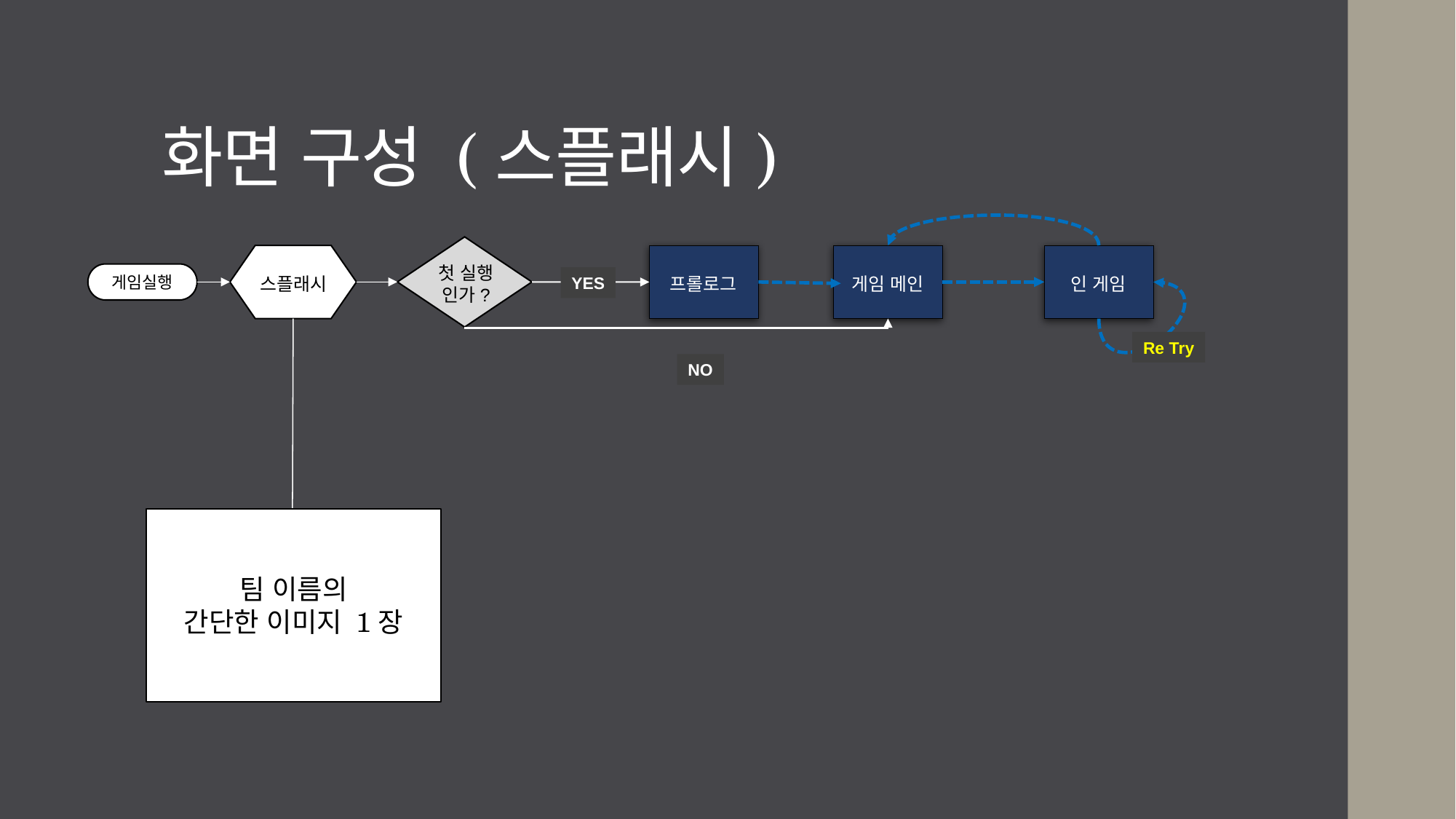

# 화면 구성 (스플래시)

스플래시

프롤로그

게임 메인

인 게임
첫 실행
인가?
게임실행
YES
Re Try
NO
팀 이름의
간단한 이미지 1장